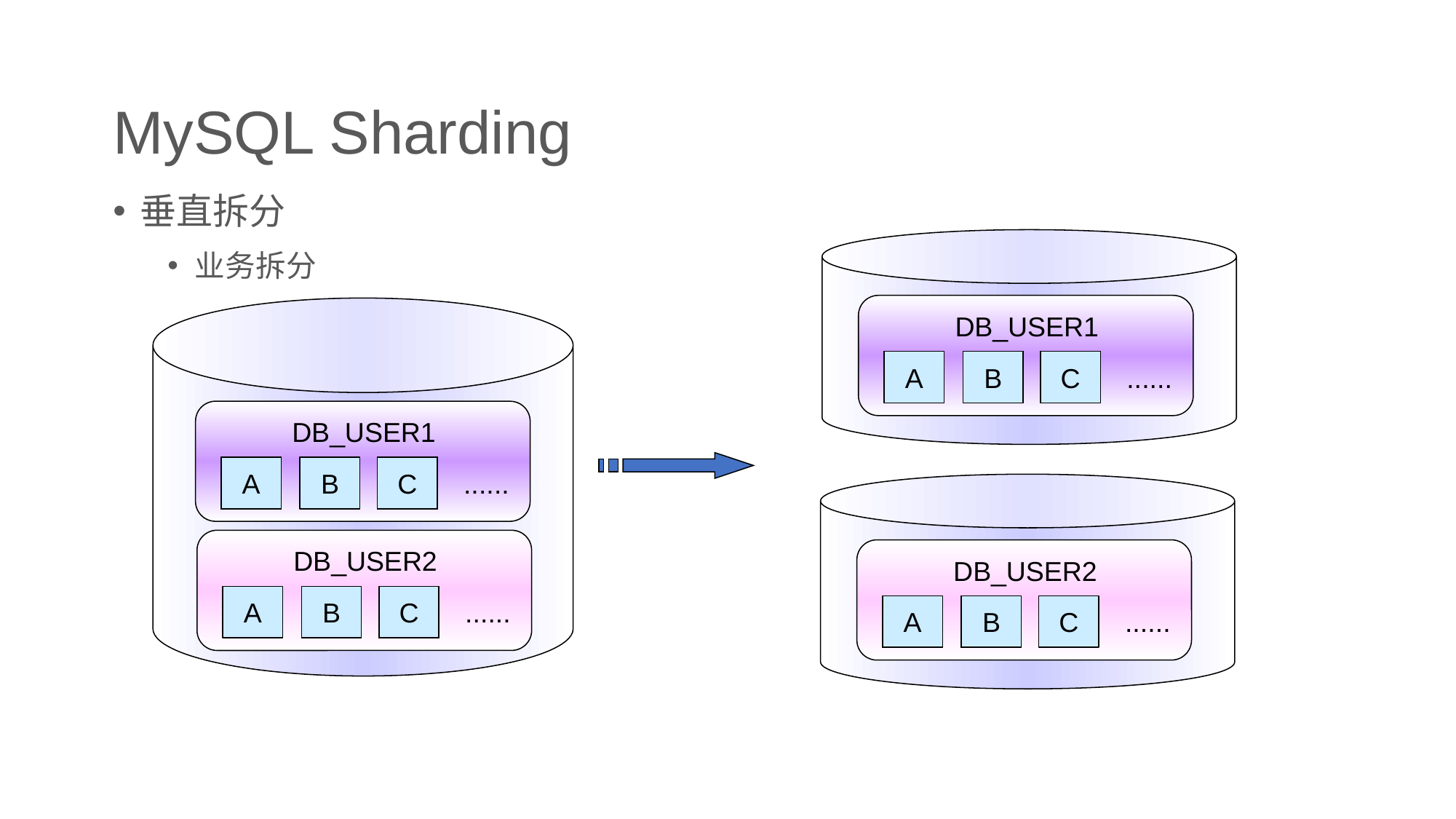

# MySQL Sharding
垂直拆分
业务拆分

DB_USER1
A
B
C
......

DB_USER1

A
B
C
......

DB_USER2

DB_USER2
A
B
C
......
A
B
C
......